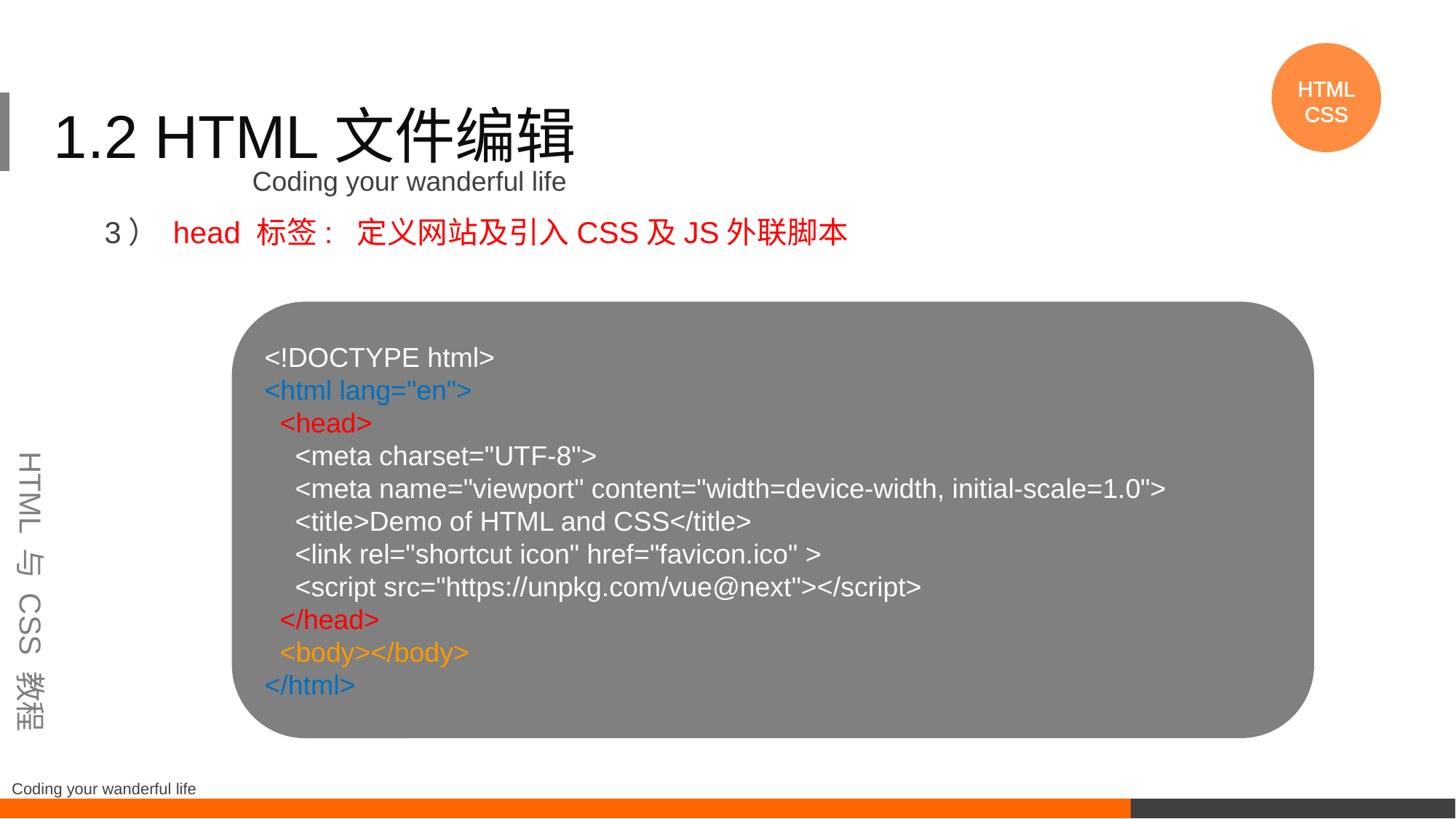

1.2 HTML文件编辑

HTML
CSS

Coding your wanderful life
3） head 标签:  定义网站及引入CSS及JS外联脚本

HTML 与 CSS 教程
<!DOCTYPE html>
<html lang="en">
  <head>
    <meta charset="UTF-8">
    <meta name="viewport" content="width=device-width, initial-scale=1.0">
    <title>Demo of HTML and CSS</title>
    <link rel="shortcut icon" href="favicon.ico" >
    <script src="https://unpkg.com/vue@next"></script>
  </head>
  <body></body>
</html>
Coding your wanderful life